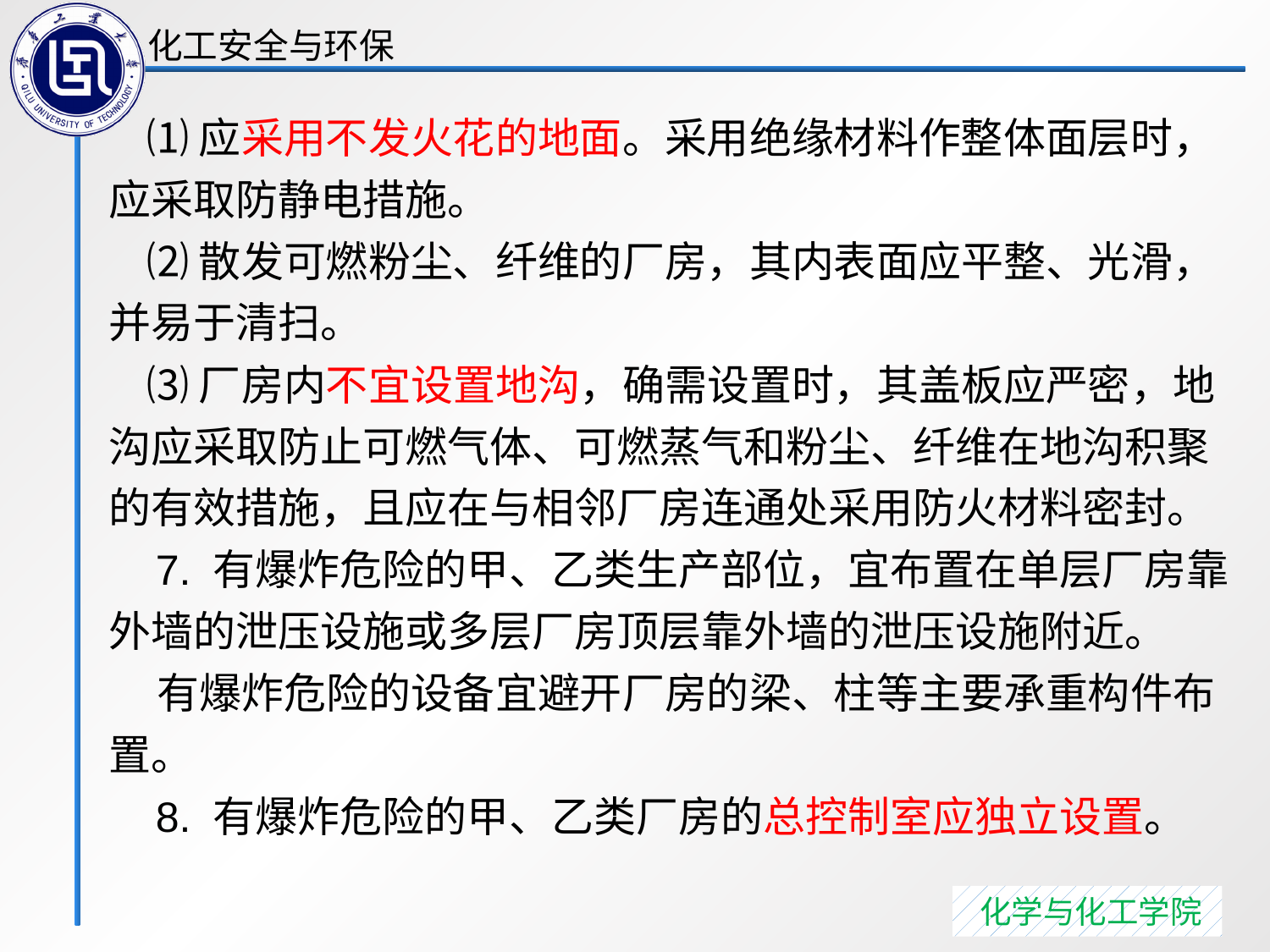

⑴应采用不发火花的地面。采用绝缘材料作整体面层时，应采取防静电措施。
    ⑵散发可燃粉尘、纤维的厂房，其内表面应平整、光滑，并易于清扫。
    ⑶厂房内不宜设置地沟，确需设置时，其盖板应严密，地沟应采取防止可燃气体、可燃蒸气和粉尘、纤维在地沟积聚的有效措施，且应在与相邻厂房连通处采用防火材料密封。
    7. 有爆炸危险的甲、乙类生产部位，宜布置在单层厂房靠外墙的泄压设施或多层厂房顶层靠外墙的泄压设施附近。
    有爆炸危险的设备宜避开厂房的梁、柱等主要承重构件布置。
    8. 有爆炸危险的甲、乙类厂房的总控制室应独立设置。